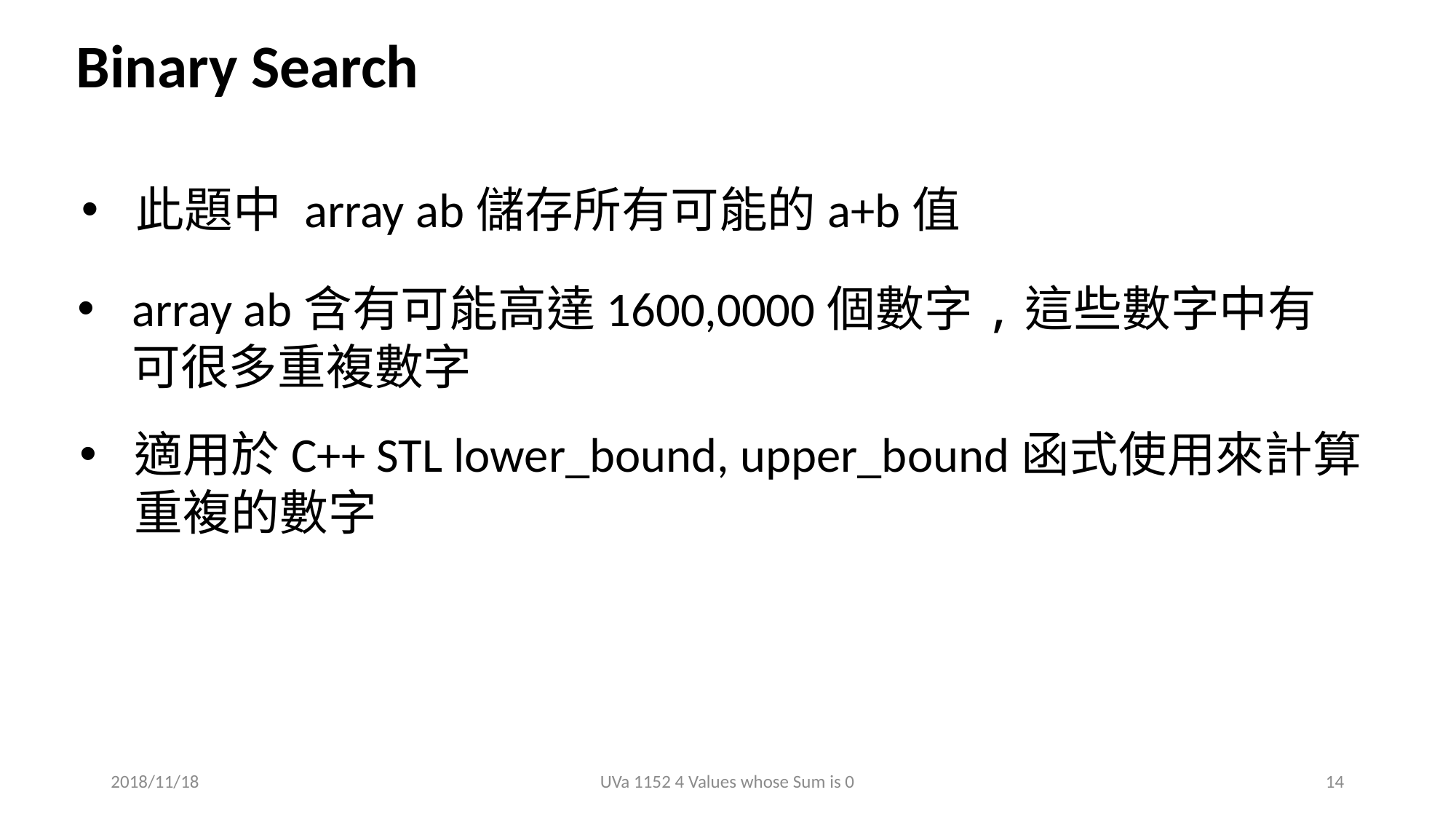

Binary Search
此題中 array ab儲存所有可能的a+b值
array ab含有可能高達1600,0000個數字,這些數字中有可很多重複數字
適用於C++ STL lower_bound, upper_bound函式使用來計算重複的數字
2018/11/18
UVa 1152 4 Values whose Sum is 0
14